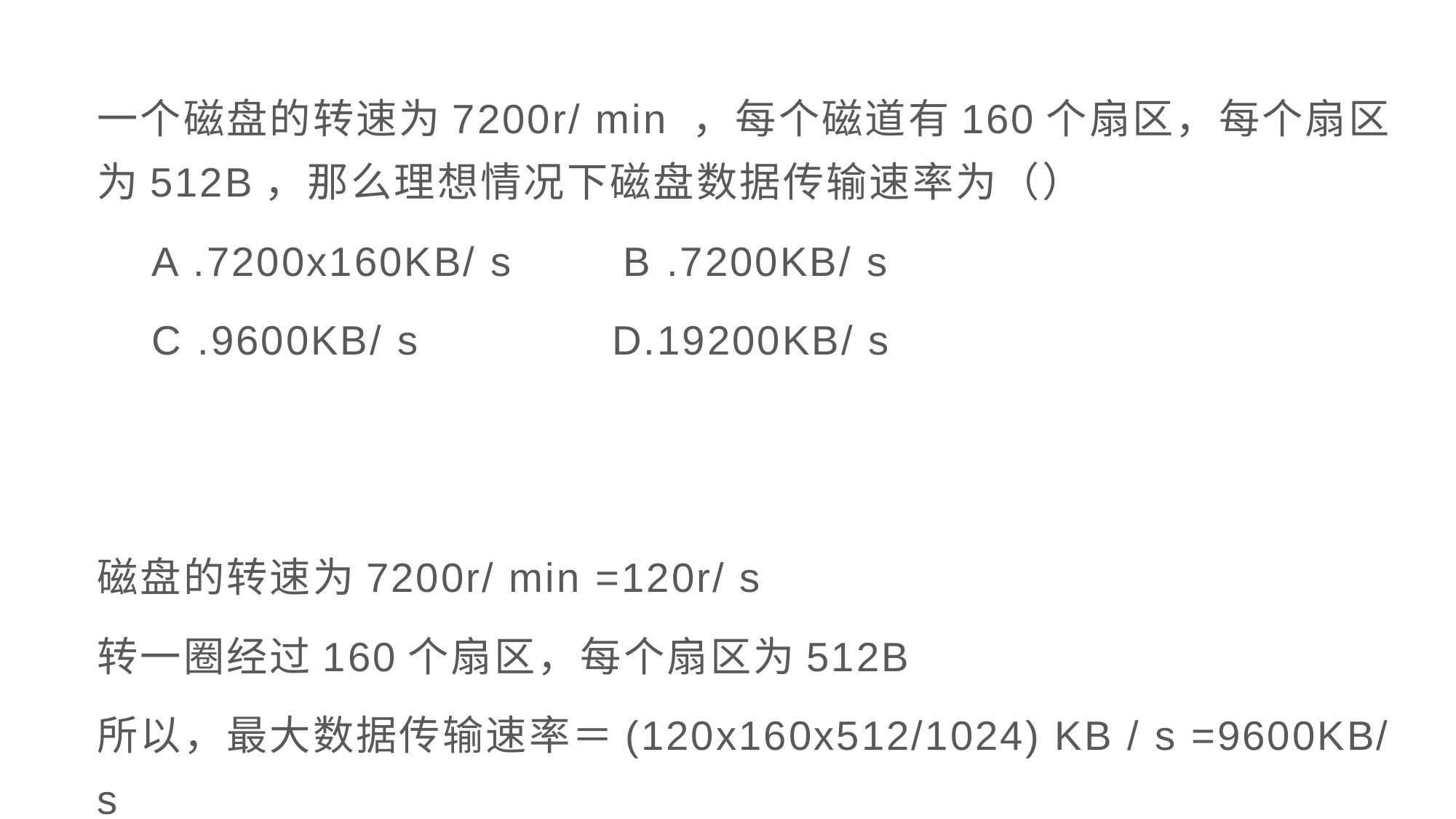

一个磁盘的转速为7200r/ min ，每个磁道有160个扇区，每个扇区为512B，那么理想情况下磁盘数据传输速率为（）
    A .7200x160KB/ s        B .7200KB/ s
    C .9600KB/ s              D.19200KB/ s

磁盘的转速为7200r/ min =120r/ s
转一圈经过160个扇区，每个扇区为512B
所以，最大数据传输速率＝(120x160x512/1024) KB / s =9600KB/ s